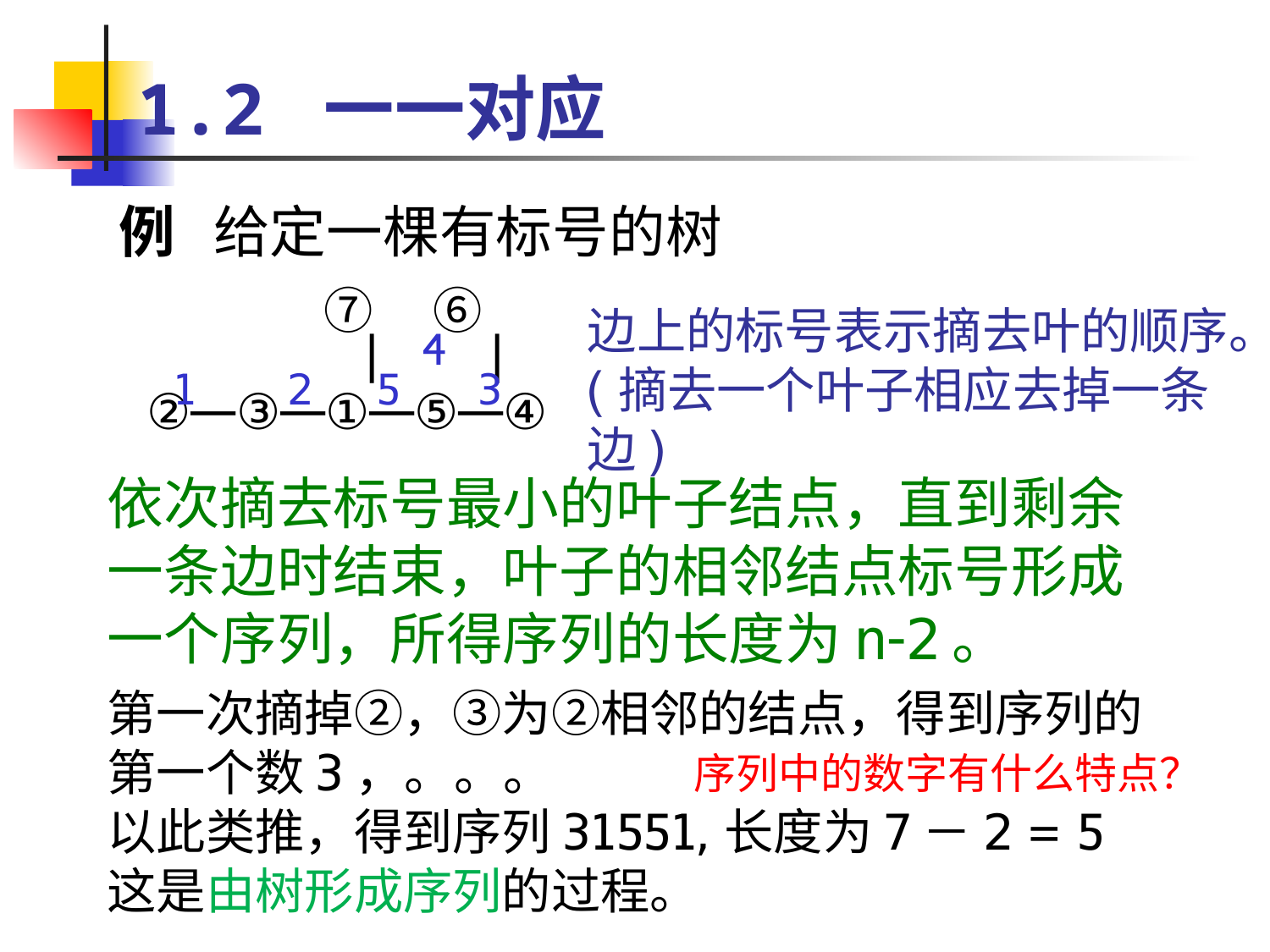

# 1.2 一一对应
例
给定一棵有标号的树
　　   　 ⑦ 　⑥
　　　　  |　   |
 ②—③—①—⑤—④
边上的标号表示摘去叶的顺序。(摘去一个叶子相应去掉一条边)
                    4
 1       2     5      3
依次摘去标号最小的叶子结点，直到剩余一条边时结束，叶子的相邻结点标号形成一个序列，所得序列的长度为n-2。
第一次摘掉②，③为②相邻的结点，得到序列的第一个数3，。。。
以此类推，得到序列31551,长度为7－2 = 5
这是由树形成序列的过程。
序列中的数字有什么特点？